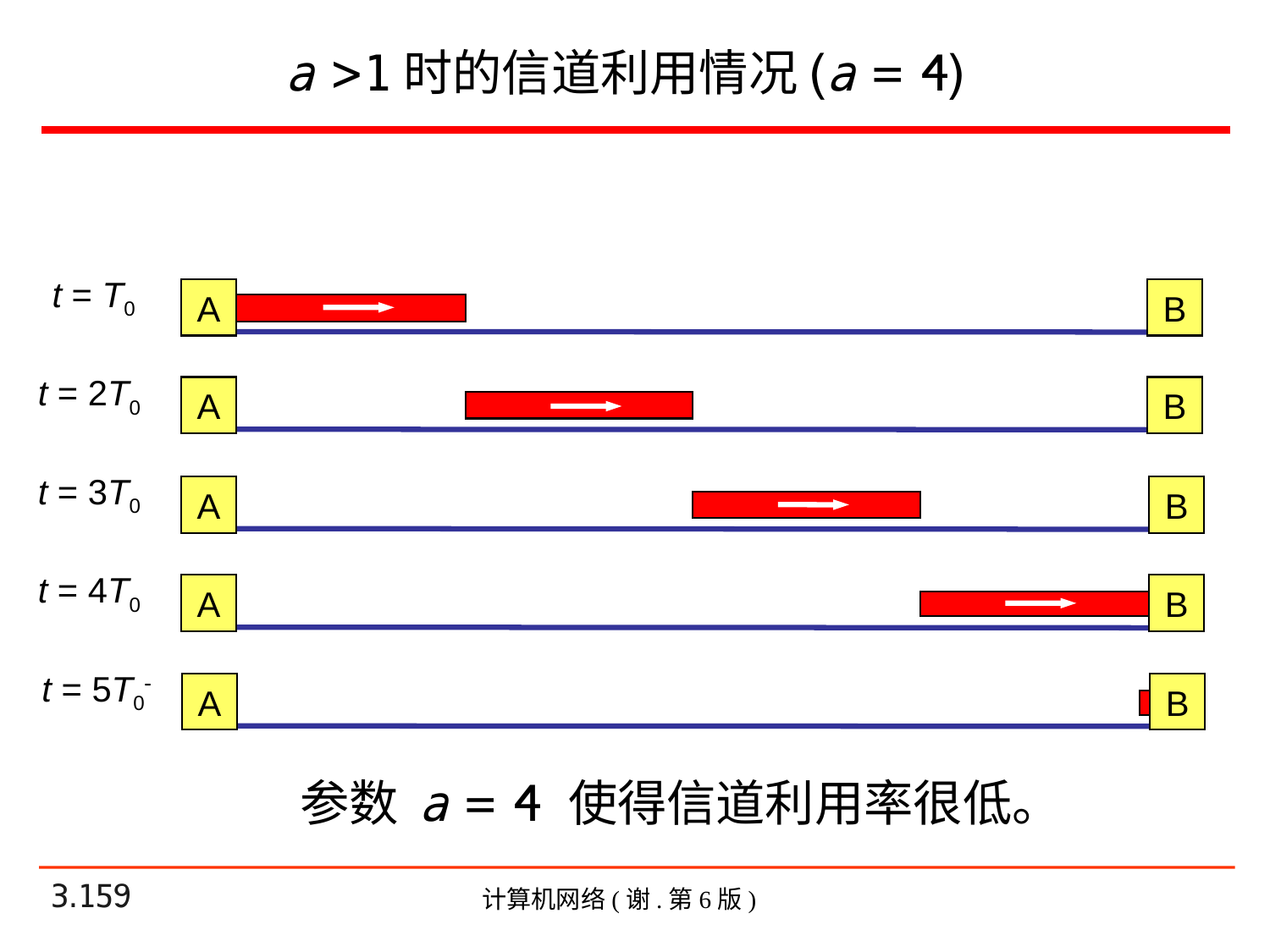

# a >1时的信道利用情况(a = 4)
t = T0
A
B

t = 2T0
A
B

t = 3T0
A
B

t = 4T0
A
B

t = 5T0−
A
B

参数 a = 4 使得信道利用率很低。